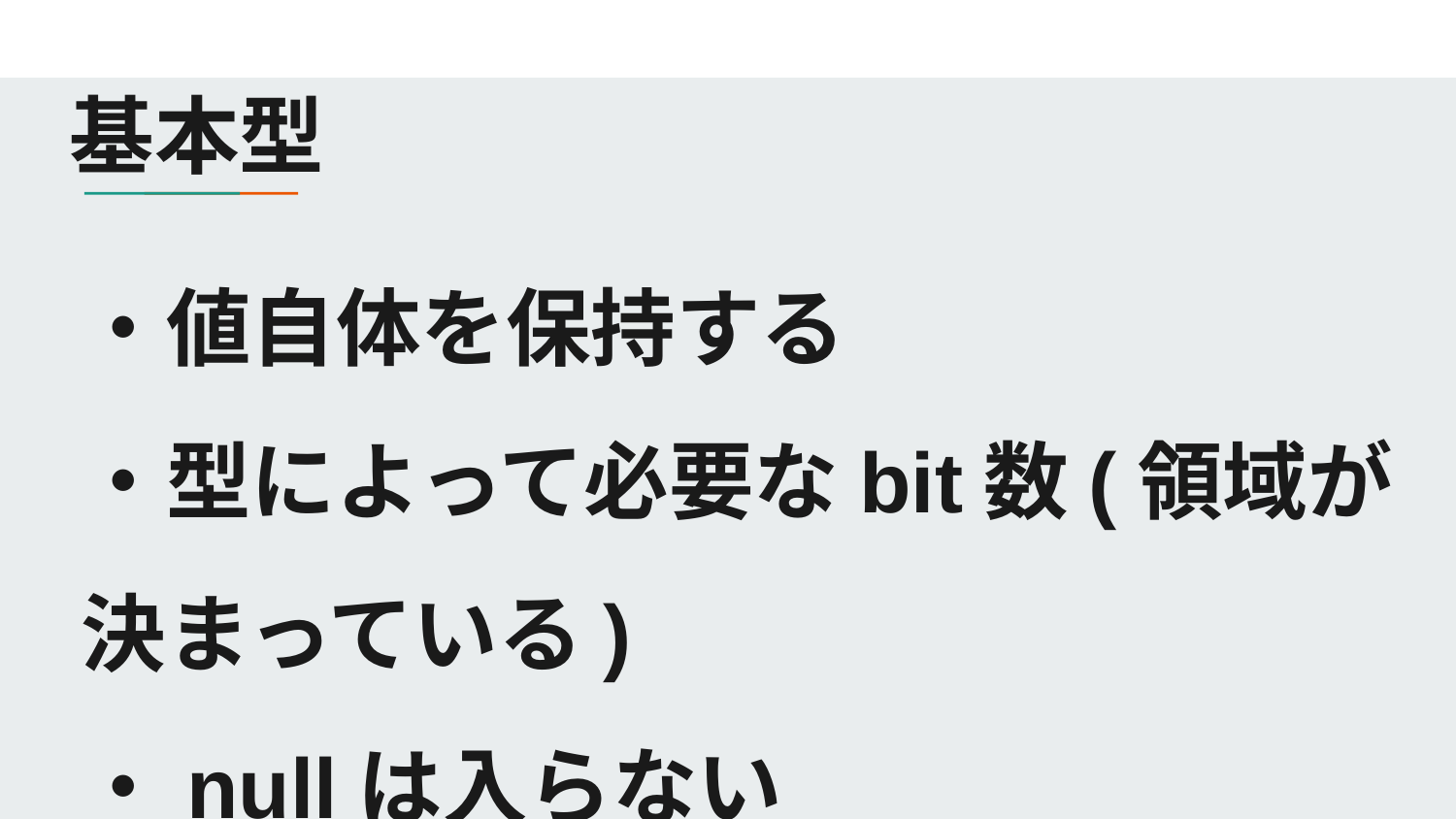

# 基本型
・値自体を保持する
・型によって必要なbit数(領域が決まっている)
・nullは入らない